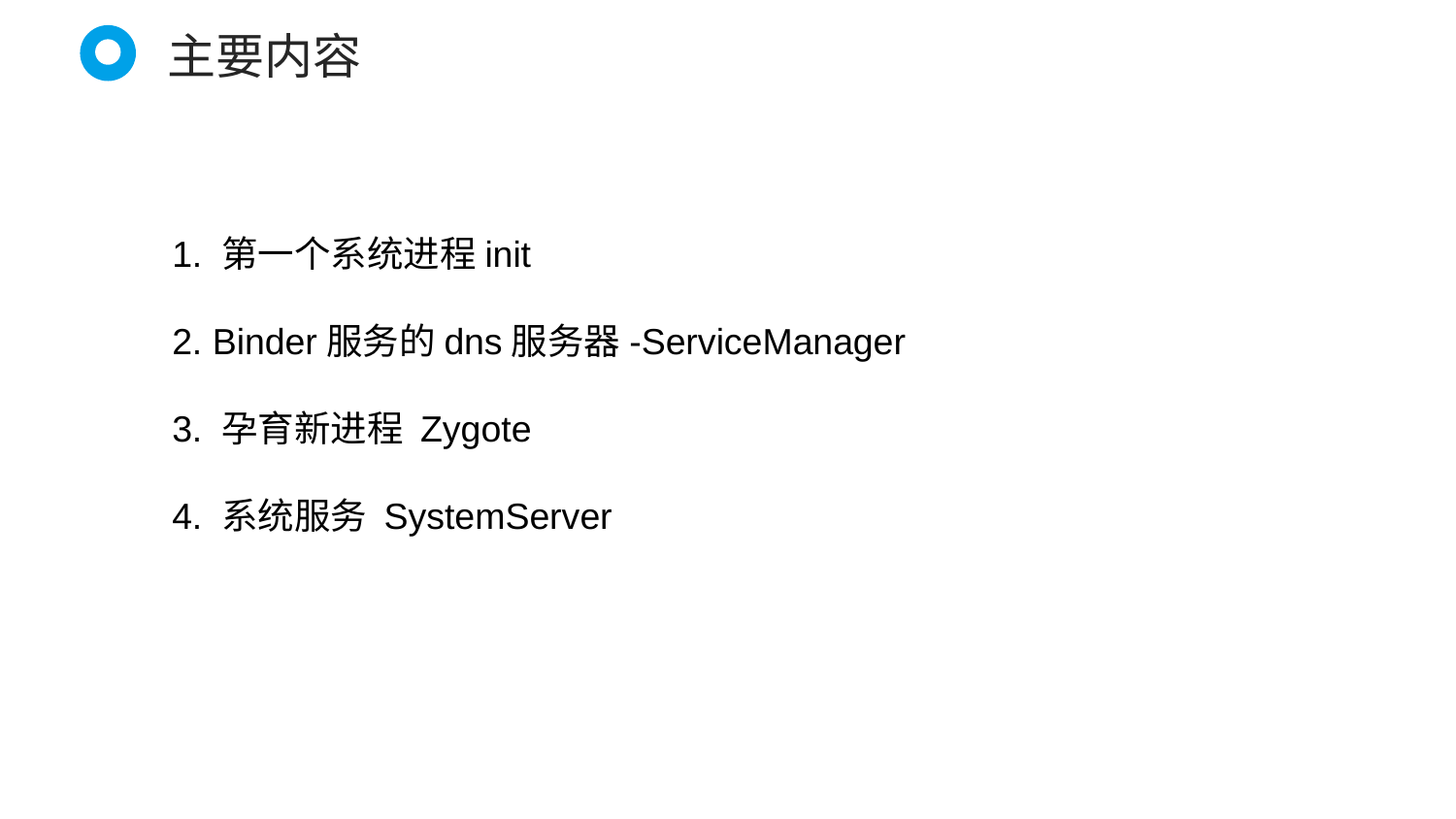

主要内容

1. 第一个系统进程init

2. Binder服务的dns服务器-ServiceManager

3. 孕育新进程 Zygote

4. 系统服务 SystemServer